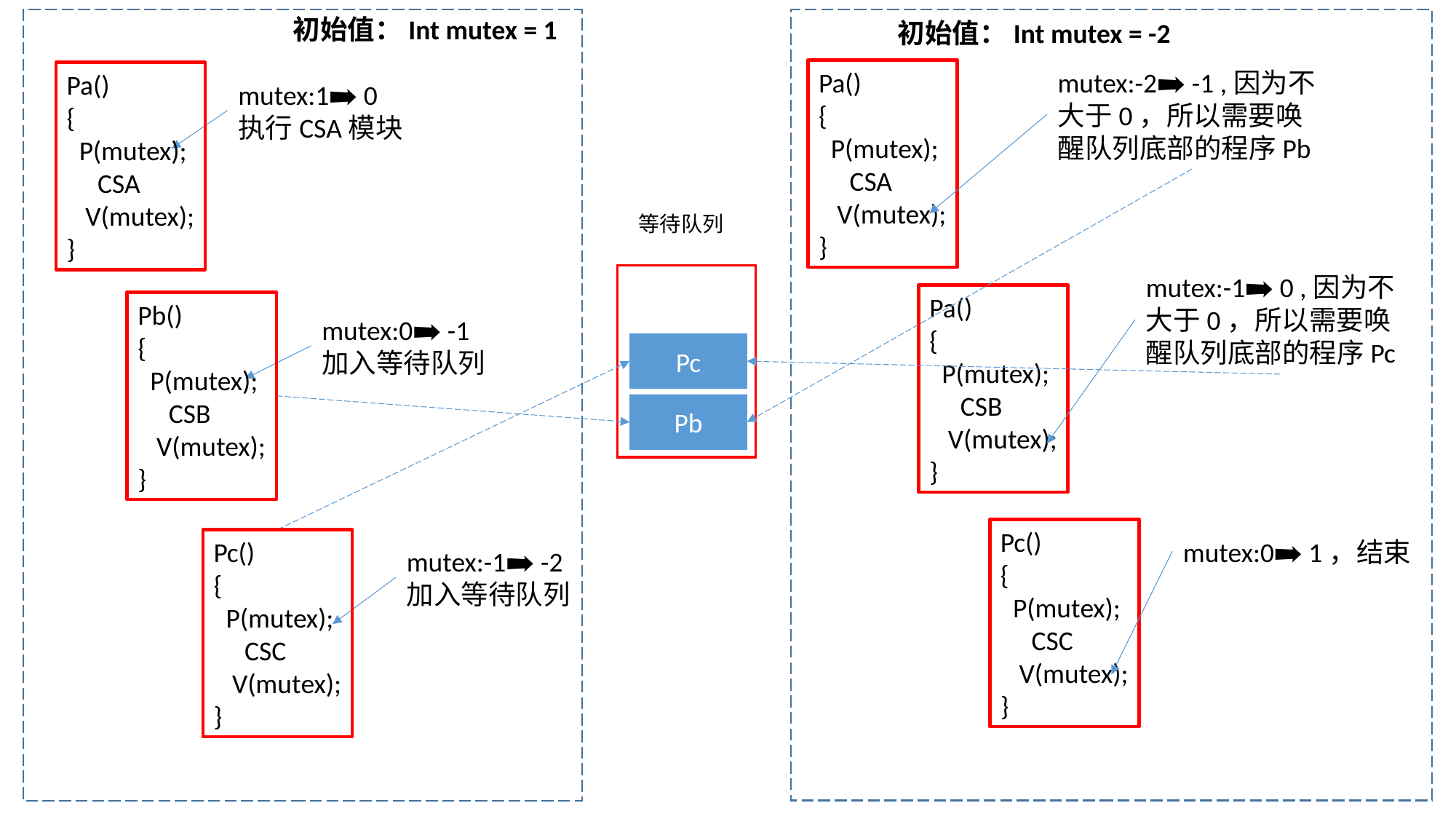

初始值：Int mutex = 1

初始值：Int mutex = -2
Pa()
{
  P(mutex);
     CSA
   V(mutex);
}
mutex:-2➡ -1 ,因为不大于0，所以需要唤醒队列底部的程序Pb
Pa()
{
  P(mutex);
     CSA
   V(mutex);
}
mutex:1➡ 0
执行CSA模块
等待队列

mutex:-1➡ 0 ,因为不大于0，所以需要唤醒队列底部的程序Pc
Pa()
{
  P(mutex);
     CSB
   V(mutex);
}
Pb()
{
  P(mutex);
     CSB
   V(mutex);
}
mutex:0➡ -1
加入等待队列
Pc
Pb
Pc()
{
  P(mutex);
     CSC
   V(mutex);
}
Pc()
{
  P(mutex);
     CSC
   V(mutex);
}
mutex:0➡ 1，结束
mutex:-1➡ -2
加入等待队列